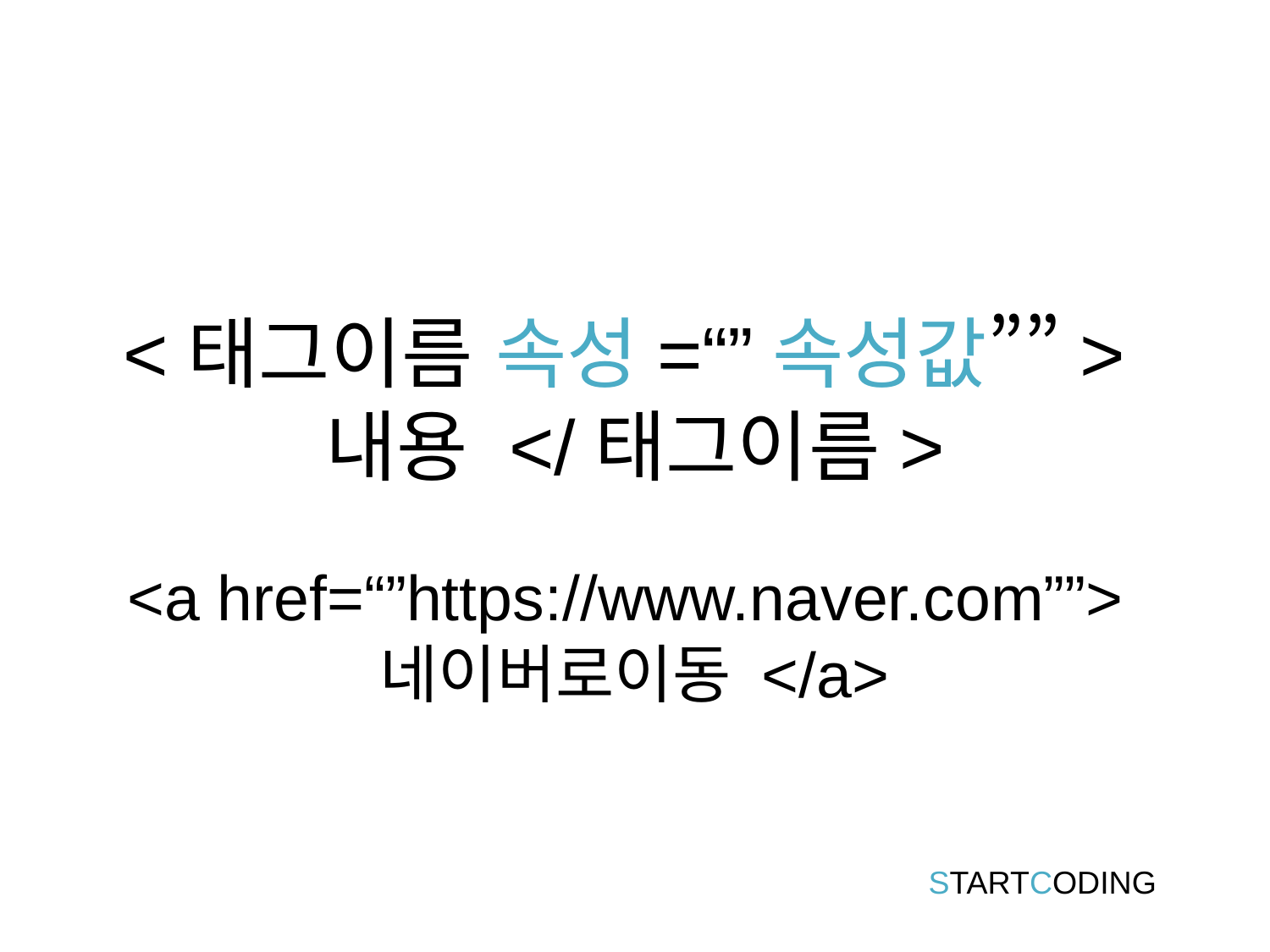

# <태그이름 속성=“”속성값””> 내용 </태그이름>
<a href=“”https://www.naver.com””>
네이버로이동 </a>
STARTCODING